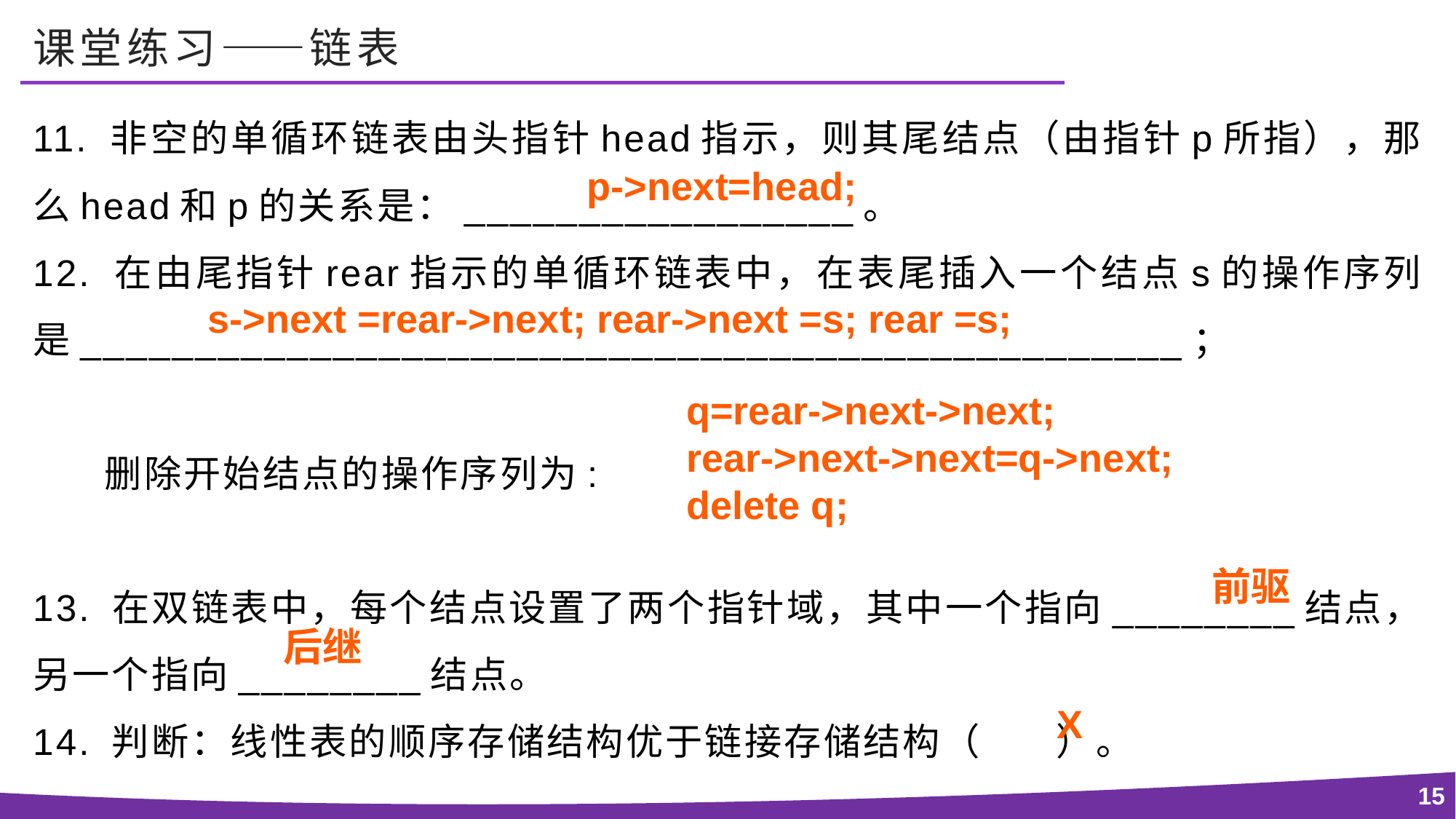

# 课堂练习——链表
11. 非空的单循环链表由头指针head指示，则其尾结点（由指针p所指），那么head和p的关系是：_________________。
12. 在由尾指针rear指示的单循环链表中，在表尾插入一个结点s的操作序列是________________________________________________；

      删除开始结点的操作序列为:

13. 在双链表中，每个结点设置了两个指针域，其中一个指向________结点，另一个指向________结点。
14. 判断：线性表的顺序存储结构优于链接存储结构（       ）。
p->next=head;
s->next =rear->next; rear->next =s; rear =s;
q=rear->next->next;
rear->next->next=q->next;
delete q;
前驱
后继
X